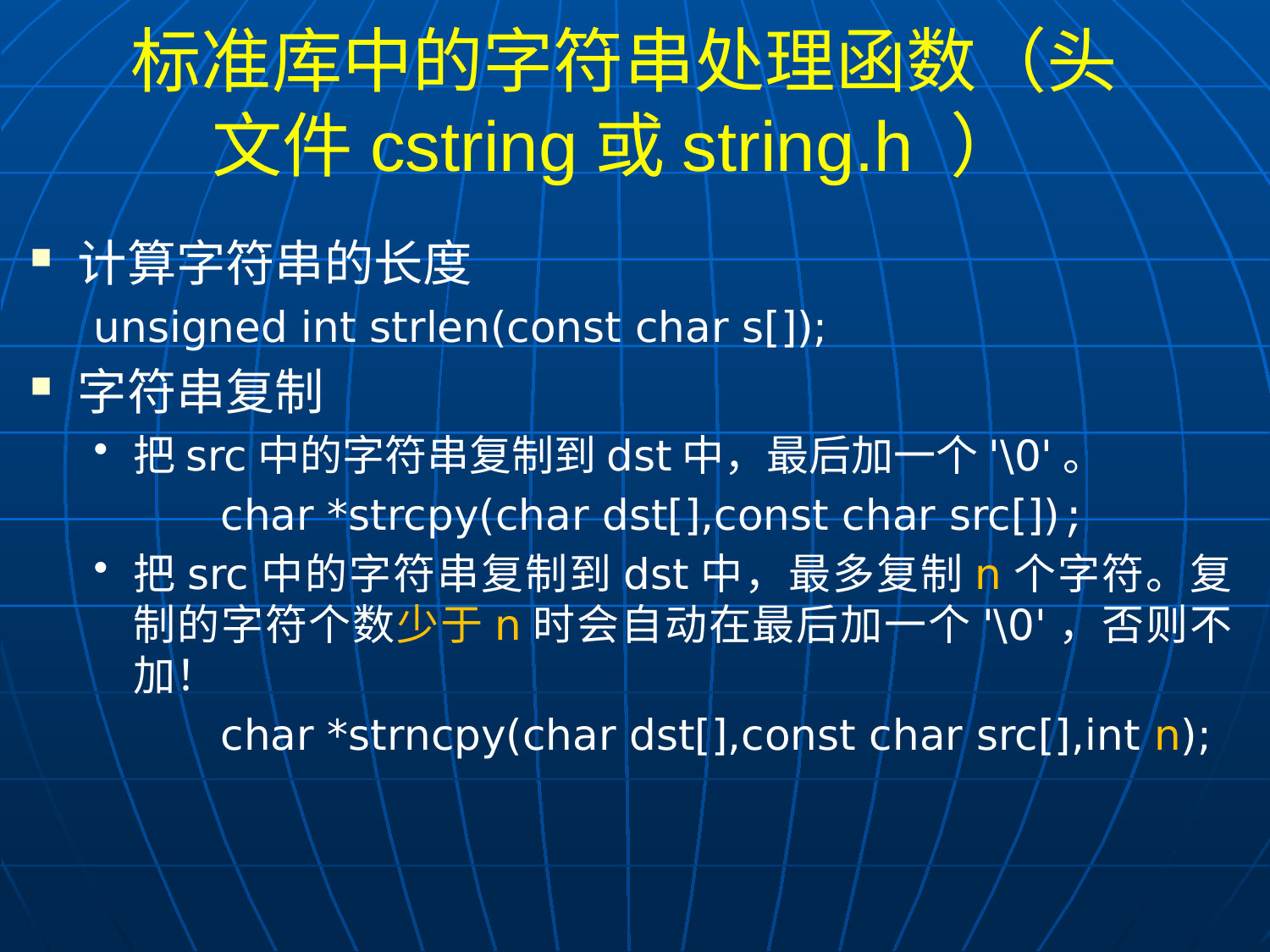

# 标准库中的字符串处理函数（头文件cstring或string.h ）
计算字符串的长度
unsigned int strlen(const char s[]);
字符串复制
把src中的字符串复制到dst中，最后加一个'\0'。
	char *strcpy(char dst[],const char src[]);
把src中的字符串复制到dst中，最多复制n个字符。复制的字符个数少于n时会自动在最后加一个'\0'，否则不加！
	char *strncpy(char dst[],const char src[],int n);